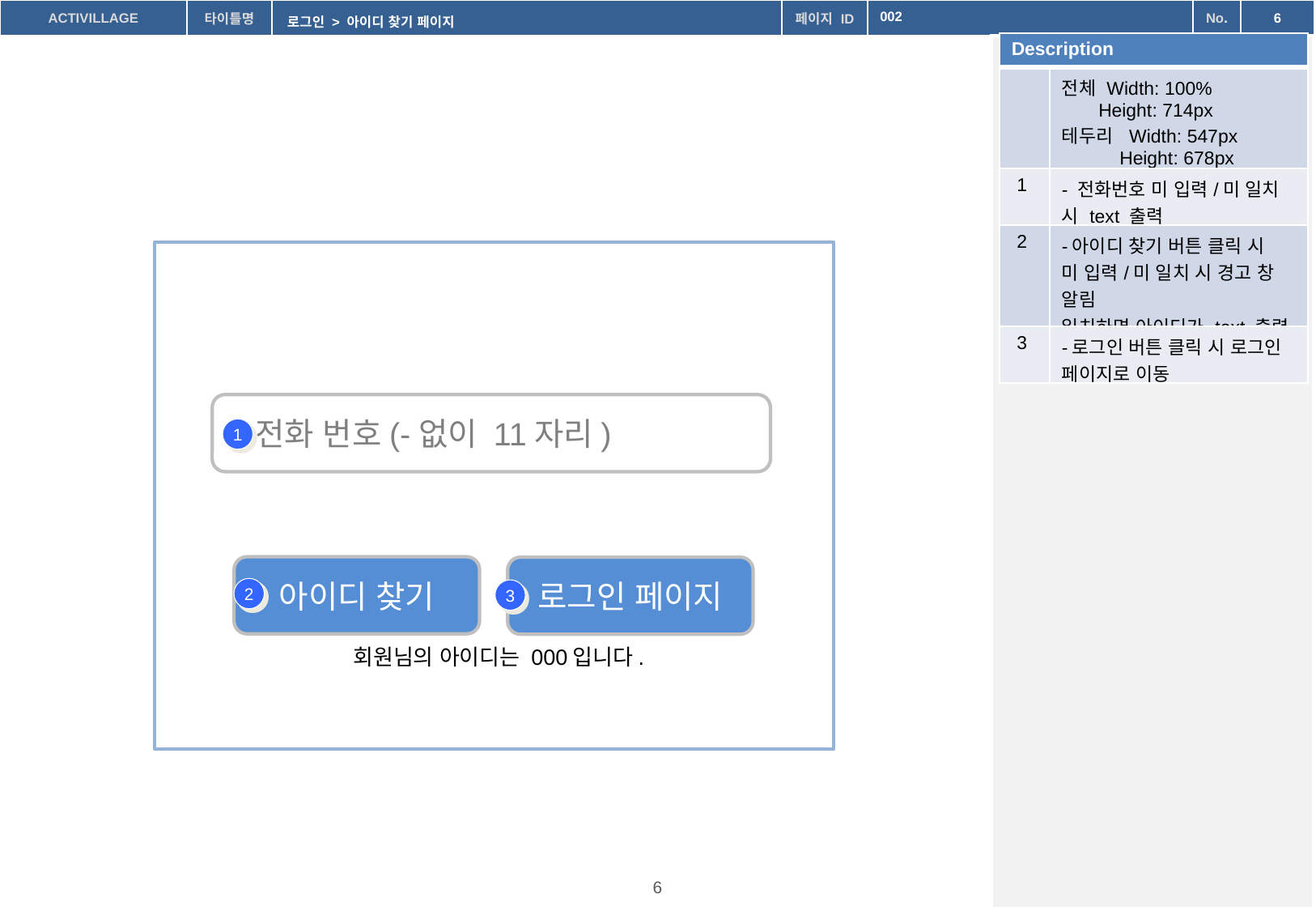

002
로그인 > 아이디 찾기 페이지
| Description |  |
| --- | --- |
|  | 전체 Width: 100% Height: 714px 테두리 Width: 547px Height: 678px |
| 1 | - 전화번호 미 입력/미 일치 시 text 출력 |
| 2 | -아이디 찾기 버튼 클릭 시 미 입력/미 일치 시 경고 창 알림 일치하면 아이디가 text 출력 |
| 3 | -로그인 버튼 클릭 시 로그인 페이지로 이동 |

전화 번호(-없이 11자리)
1
아이디 찾기
로그인 페이지
2
3
회원님의 아이디는 000입니다.